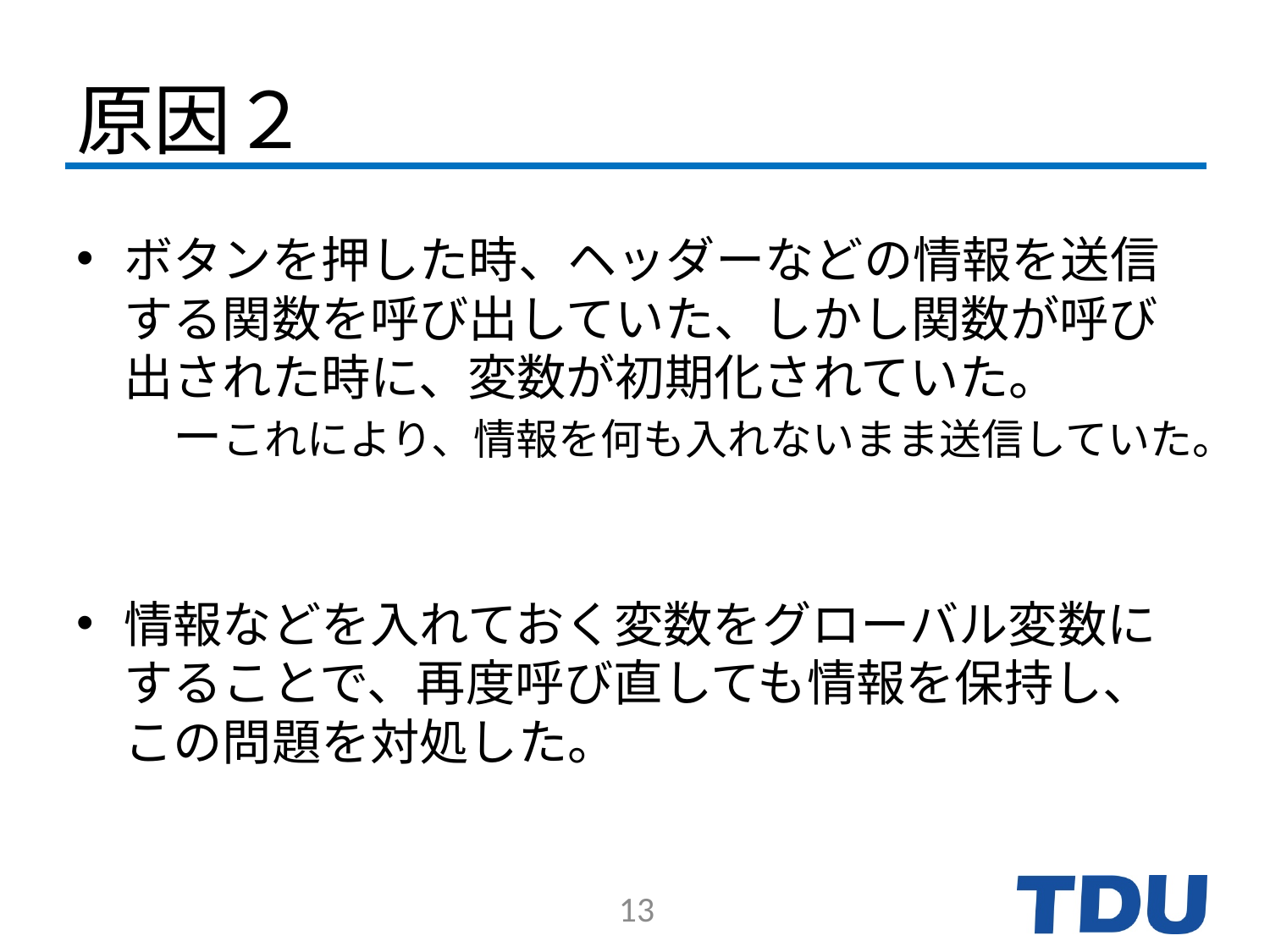

# 原因２
ボタンを押した時、ヘッダーなどの情報を送信する関数を呼び出していた、しかし関数が呼び出された時に、変数が初期化されていた。
　ーこれにより、情報を何も入れないまま送信していた。
情報などを入れておく変数をグローバル変数にすることで、再度呼び直しても情報を保持し、この問題を対処した。
13